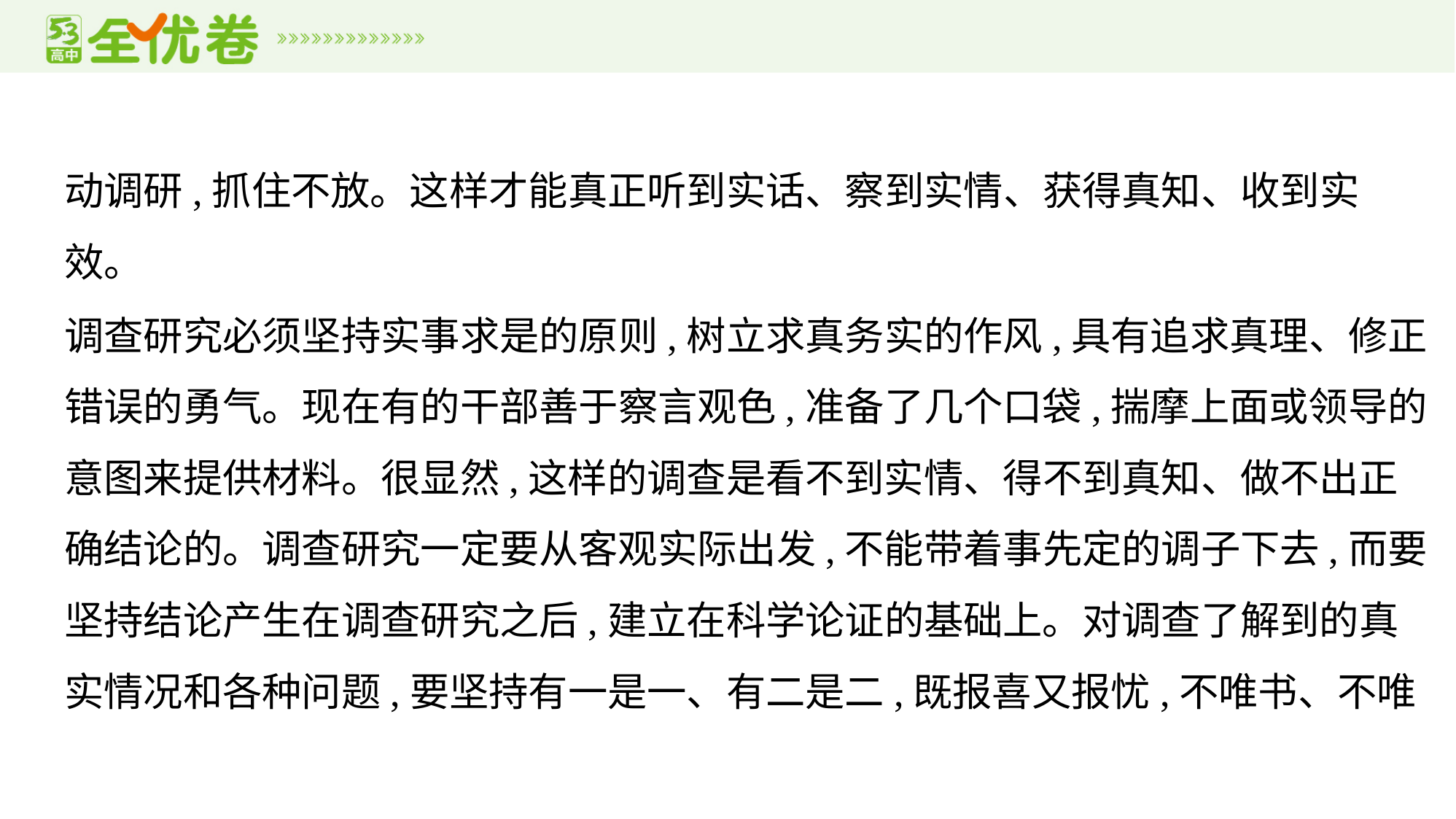

动调研,抓住不放。这样才能真正听到实话、察到实情、获得真知、收到实
效。
调查研究必须坚持实事求是的原则,树立求真务实的作风,具有追求真理、修正
错误的勇气。现在有的干部善于察言观色,准备了几个口袋,揣摩上面或领导的
意图来提供材料。很显然,这样的调查是看不到实情、得不到真知、做不出正
确结论的。调查研究一定要从客观实际出发,不能带着事先定的调子下去,而要
坚持结论产生在调查研究之后,建立在科学论证的基础上。对调查了解到的真
实情况和各种问题,要坚持有一是一、有二是二,既报喜又报忧,不唯书、不唯